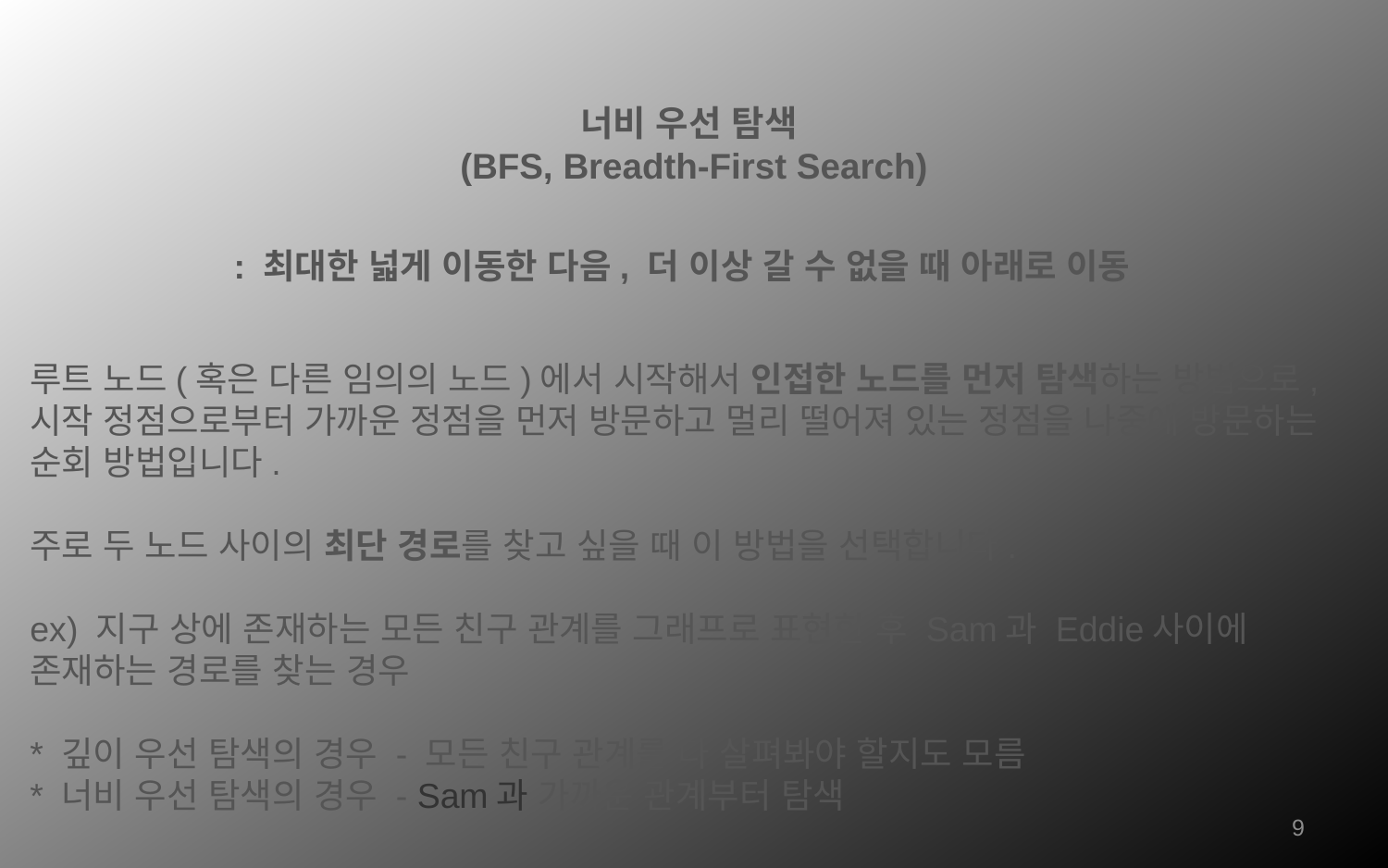

# 너비 우선 탐색 (BFS, Breadth-First Search)
: 최대한 넓게 이동한 다음, 더 이상 갈 수 없을 때 아래로 이동
루트 노드(혹은 다른 임의의 노드)에서 시작해서 인접한 노드를 먼저 탐색하는 방법으로,
시작 정점으로부터 가까운 정점을 먼저 방문하고 멀리 떨어져 있는 정점을 나중에 방문하는 순회 방법입니다.

주로 두 노드 사이의 최단 경로를 찾고 싶을 때 이 방법을 선택합니다.

ex) 지구 상에 존재하는 모든 친구 관계를 그래프로 표현한 후 Sam과 Eddie사이에 존재하는 경로를 찾는 경우

* 깊이 우선 탐색의 경우 - 모든 친구 관계를 다 살펴봐야 할지도 모름
* 너비 우선 탐색의 경우 - Sam과 가까운 관계부터 탐색

9